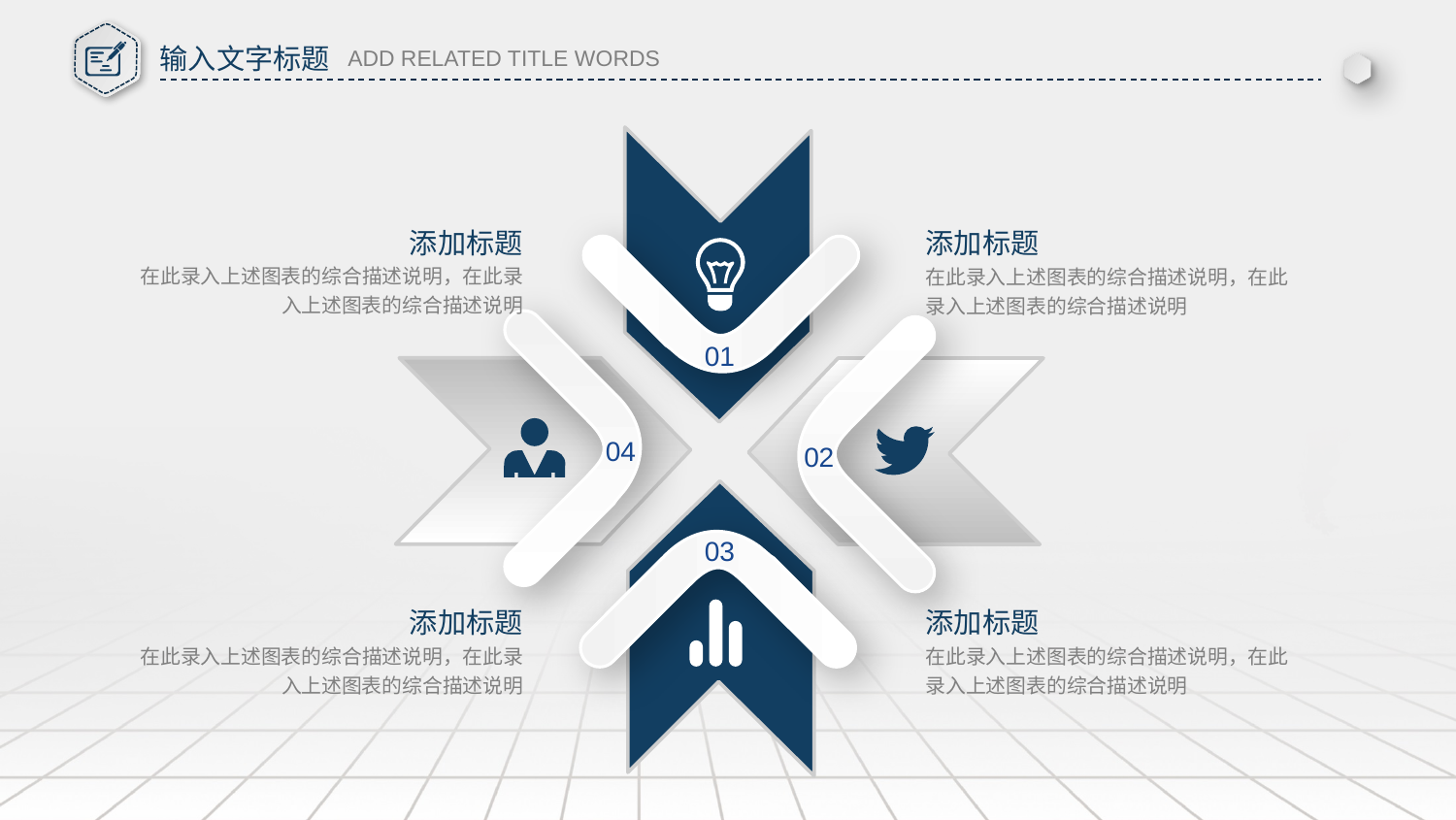

添加标题
在此录入上述图表的综合描述说明，在此录入上述图表的综合描述说明
添加标题
在此录入上述图表的综合描述说明，在此录入上述图表的综合描述说明

01

04
02

03

添加标题
在此录入上述图表的综合描述说明，在此录入上述图表的综合描述说明
添加标题
在此录入上述图表的综合描述说明，在此录入上述图表的综合描述说明